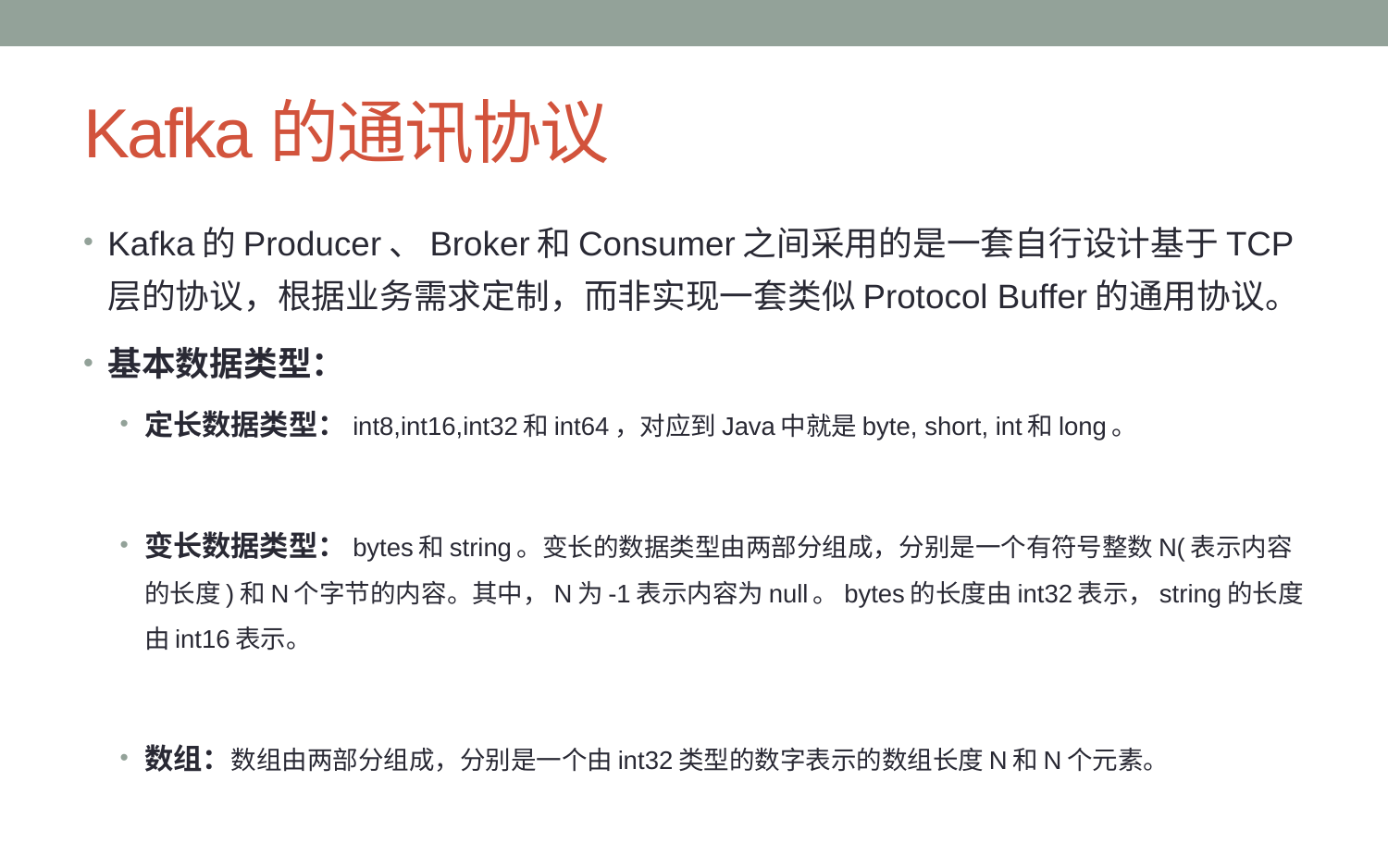

# Kafka的通讯协议
Kafka的Producer、Broker和Consumer之间采用的是一套自行设计基于TCP层的协议，根据业务需求定制，而非实现一套类似Protocol Buffer的通用协议。
基本数据类型：
定长数据类型：int8,int16,int32和int64，对应到Java中就是byte, short, int和long。

变长数据类型：bytes和string。变长的数据类型由两部分组成，分别是一个有符号整数N(表示内容的长度)和N个字节的内容。其中，N为-1表示内容为null。bytes的长度由int32表示，string的长度由int16表示。

数组：数组由两部分组成，分别是一个由int32类型的数字表示的数组长度N和N个元素。